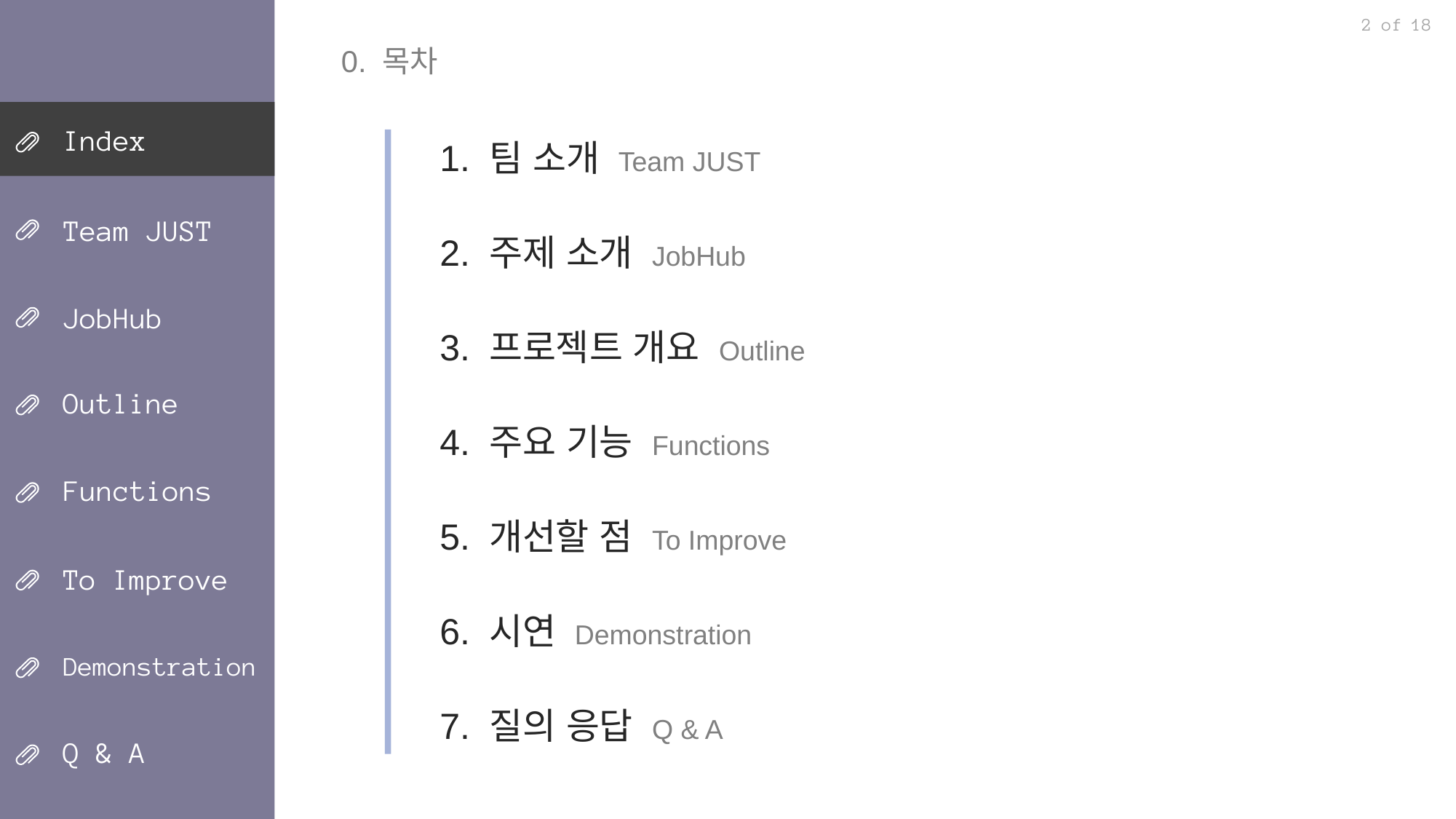

2 of 18
0. 목차

Index

1. 팀 소개 Team JUST

2. 주제 소개 JobHub

3. 프로젝트 개요 Outline

4. 주요 기능 Functions

5. 개선할 점 To Improve

6. 시연 Demonstration

7. 질의 응답 Q & A

Team JUST

JobHub

Outline

Functions

To Improve

Demonstration

Q & A